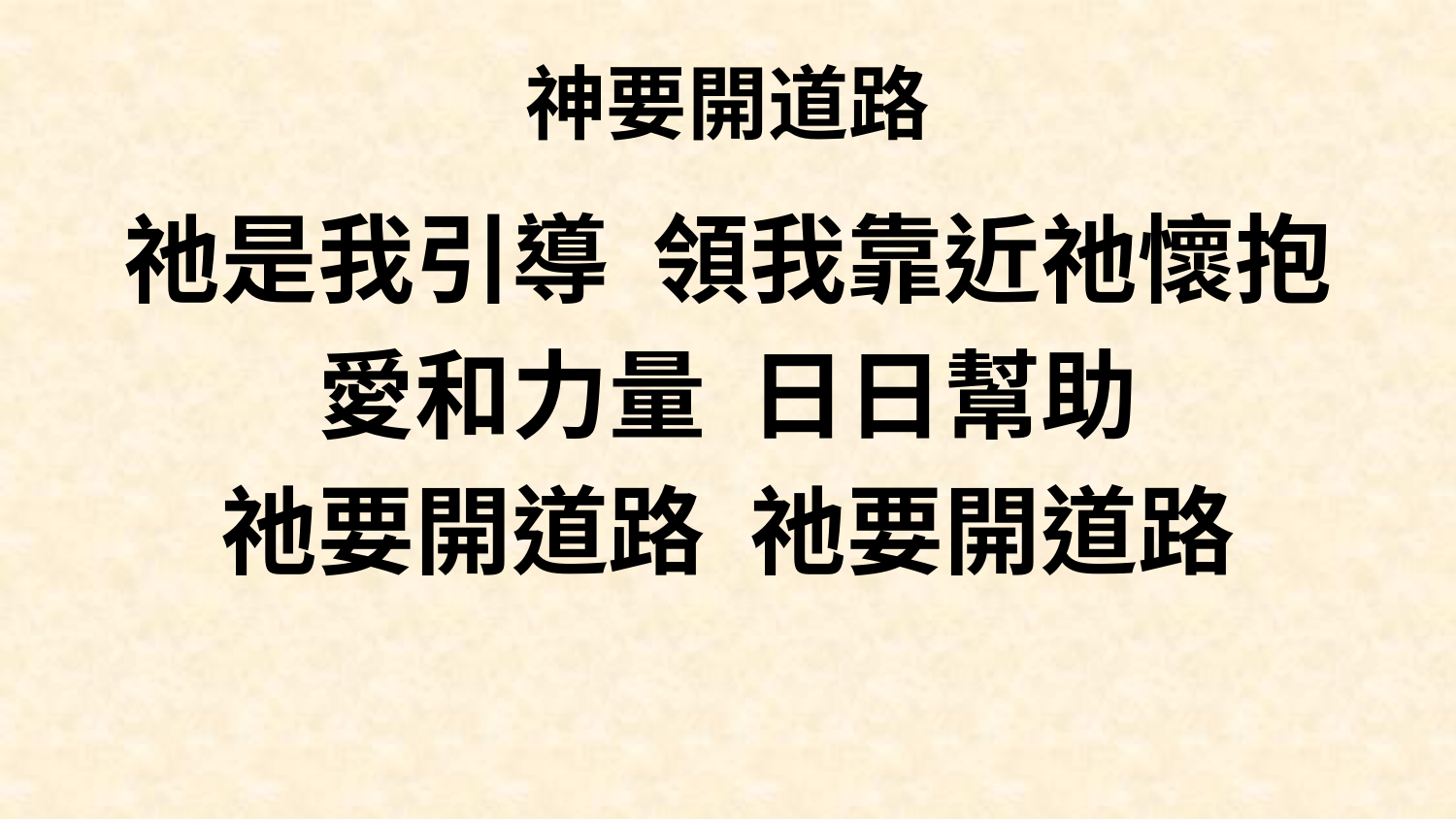

# 神要開道路
祂是我引導  領我靠近祂懷抱
愛和力量  日日幫助
祂要開道路  祂要開道路